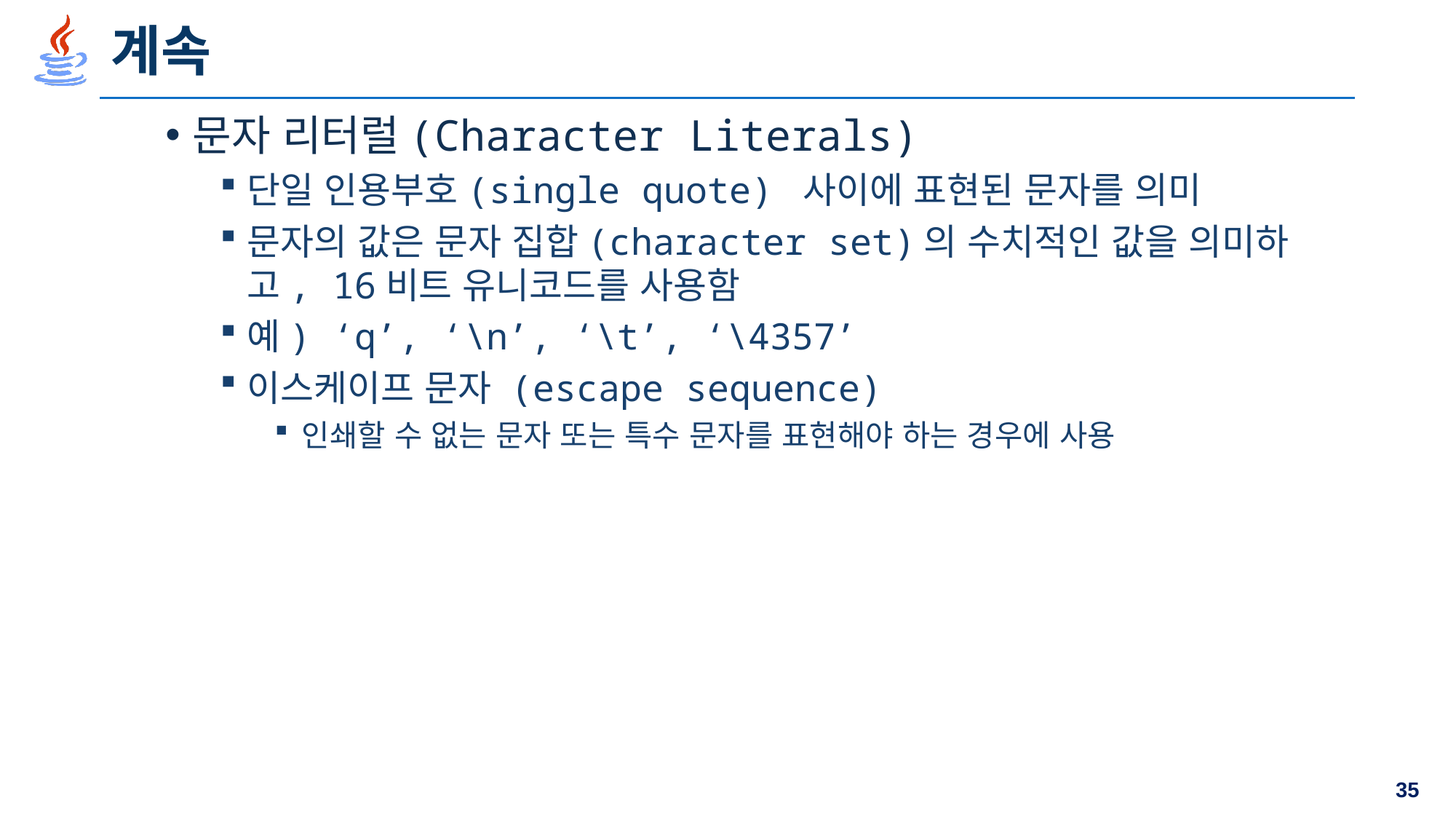

# 계속
문자 리터럴(Character Literals)
단일 인용부호(single quote) 사이에 표현된 문자를 의미
문자의 값은 문자 집합(character set)의 수치적인 값을 의미하고, 16비트 유니코드를 사용함
예) ‘q’, ‘\n’, ‘\t’, ‘\4357’
이스케이프 문자 (escape sequence)
인쇄할 수 없는 문자 또는 특수 문자를 표현해야 하는 경우에 사용
35